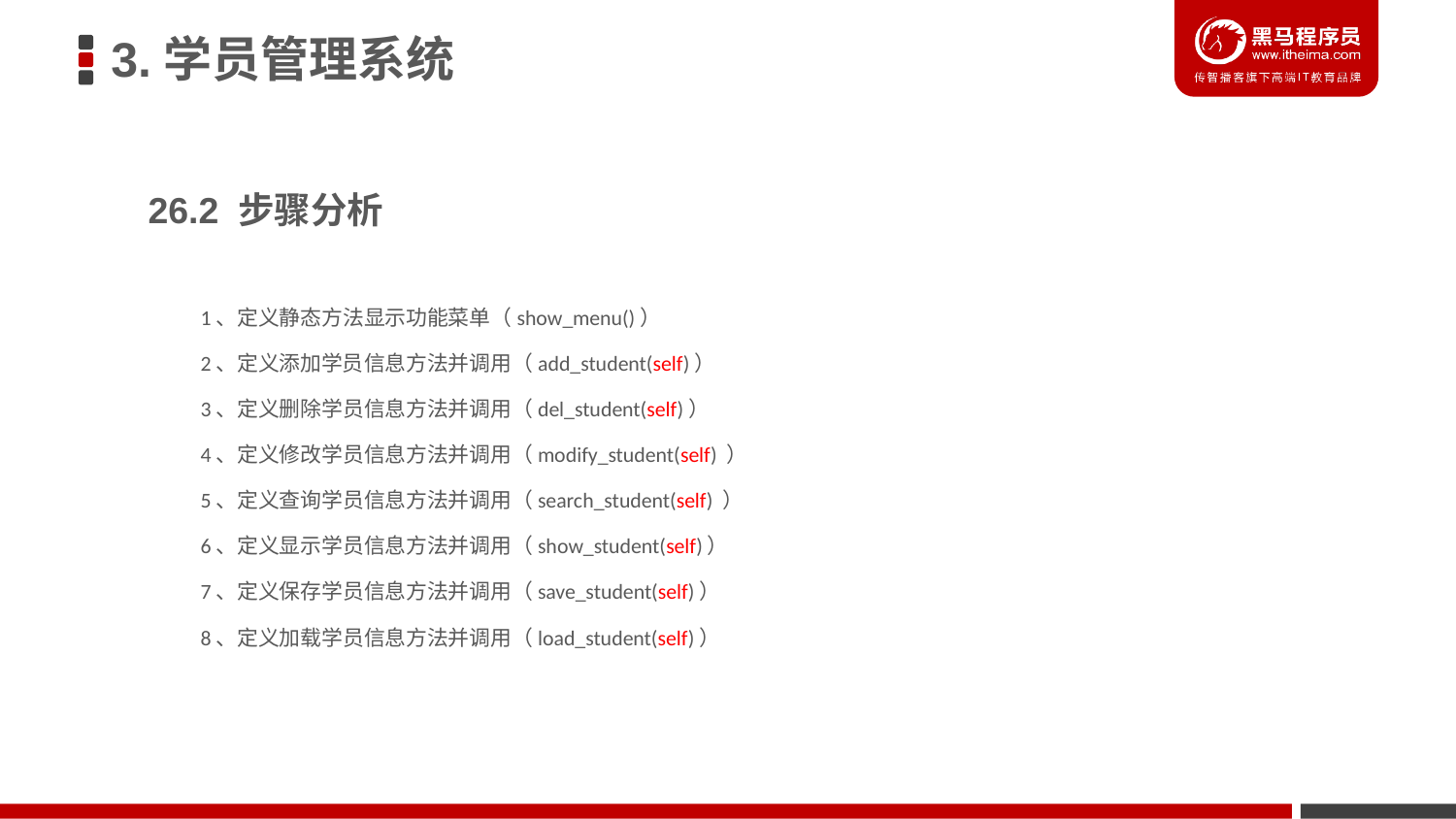

3.学员管理系统
26.2 步骤分析
1、定义静态方法显示功能菜单（show_menu()）
2、定义添加学员信息方法并调用（add_student(self)）
3、定义删除学员信息方法并调用（del_student(self)）
4、定义修改学员信息方法并调用（modify_student(self) ）
5、定义查询学员信息方法并调用（search_student(self) ）
6、定义显示学员信息方法并调用（show_student(self)）
7、定义保存学员信息方法并调用（save_student(self)）
8、定义加载学员信息方法并调用（load_student(self)）